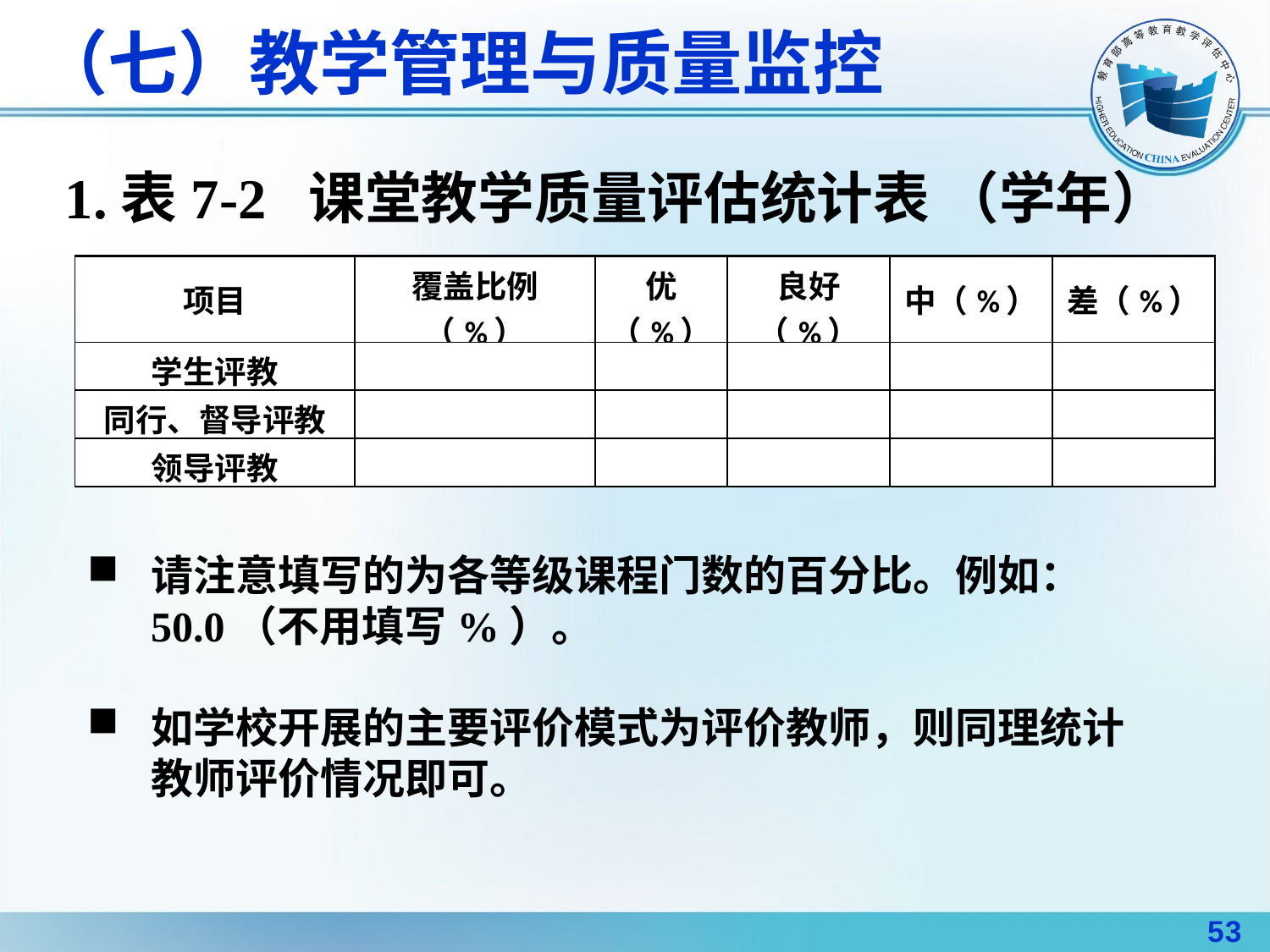

# （七）教学管理与质量监控
1.表7-2  课堂教学质量评估统计表 （学年）
| 项目 | 覆盖比例（%） | 优（%） | 良好（%） | 中（%） | 差（%） |
| --- | --- | --- | --- | --- | --- |
| 学生评教 |  |  |  |  |  |
| 同行、督导评教 |  |  |  |  |  |
| 领导评教 |  |  |  |  |  |
请注意填写的为各等级课程门数的百分比。例如：50.0（不用填写%）。

如学校开展的主要评价模式为评价教师，则同理统计教师评价情况即可。